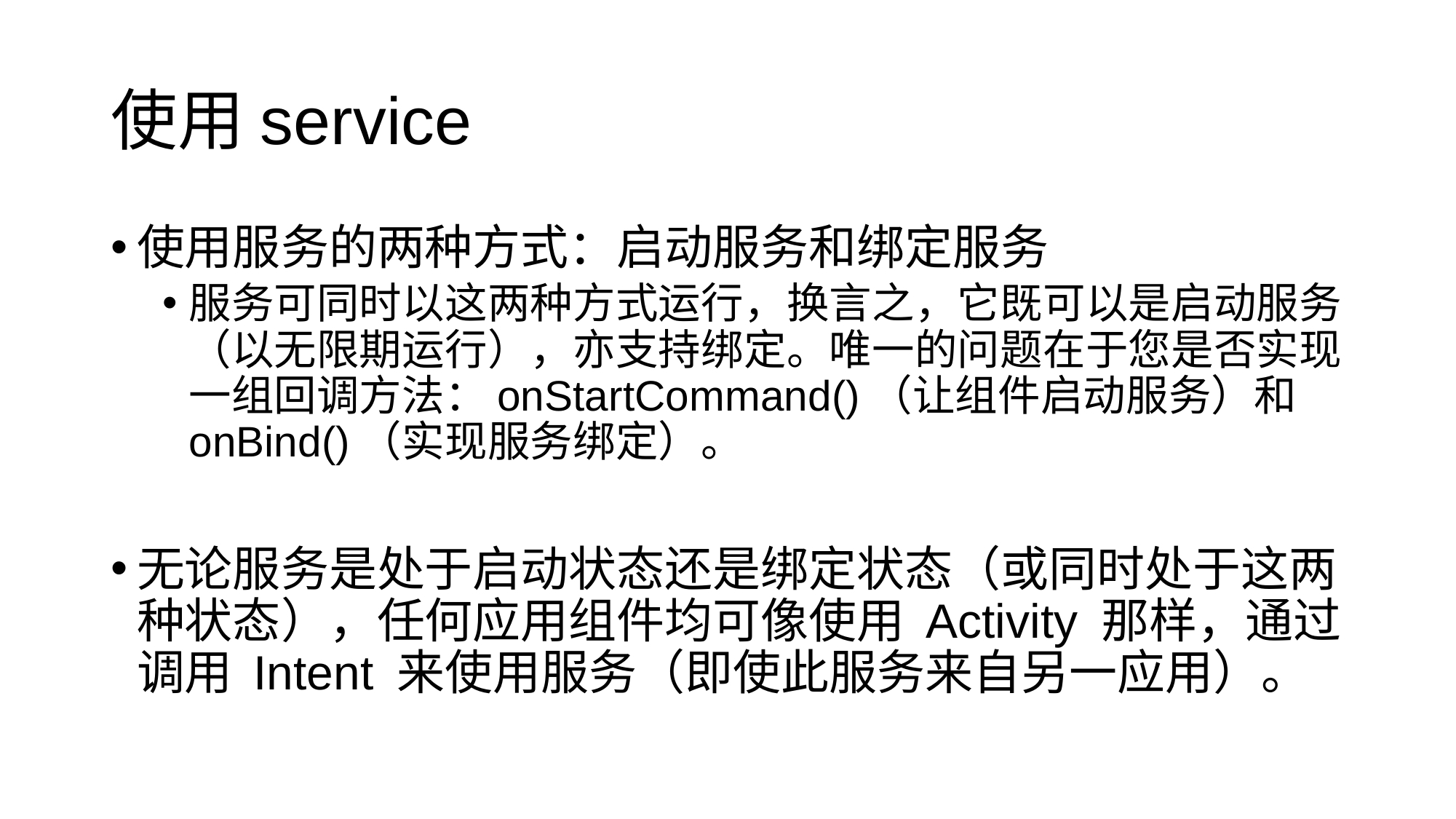

# 使用service
使用服务的两种方式：启动服务和绑定服务
服务可同时以这两种方式运行，换言之，它既可以是启动服务（以无限期运行），亦支持绑定。唯一的问题在于您是否实现一组回调方法：onStartCommand()（让组件启动服务）和 onBind()（实现服务绑定）。

无论服务是处于启动状态还是绑定状态（或同时处于这两种状态），任何应用组件均可像使用 Activity 那样，通过调用 Intent 来使用服务（即使此服务来自另一应用）。